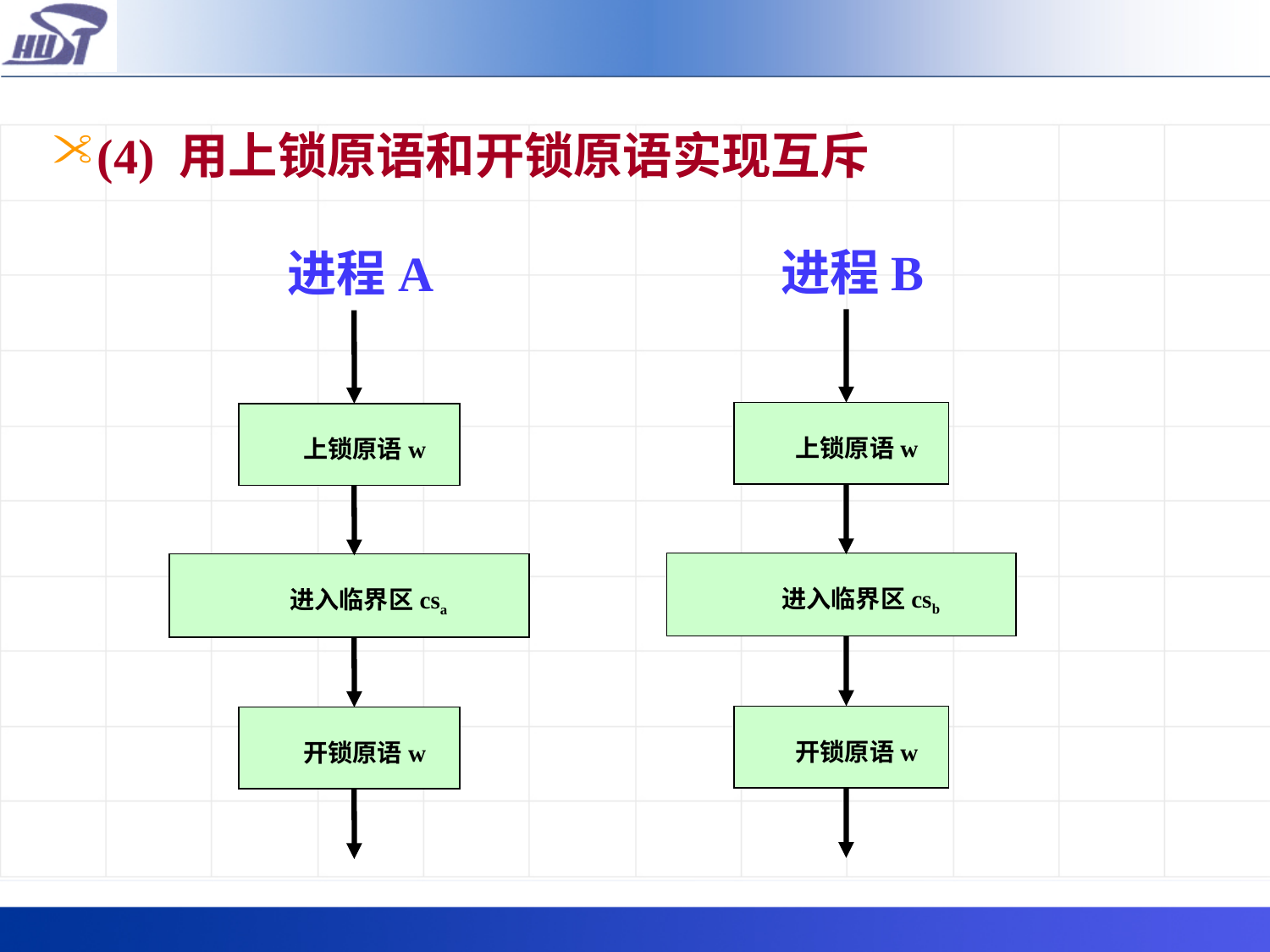

# (4) 用上锁原语和开锁原语实现互斥
进程B

 上锁原语w

  进入临界区csb

 开锁原语w

进程A

 上锁原语w

  进入临界区csa

 开锁原语w